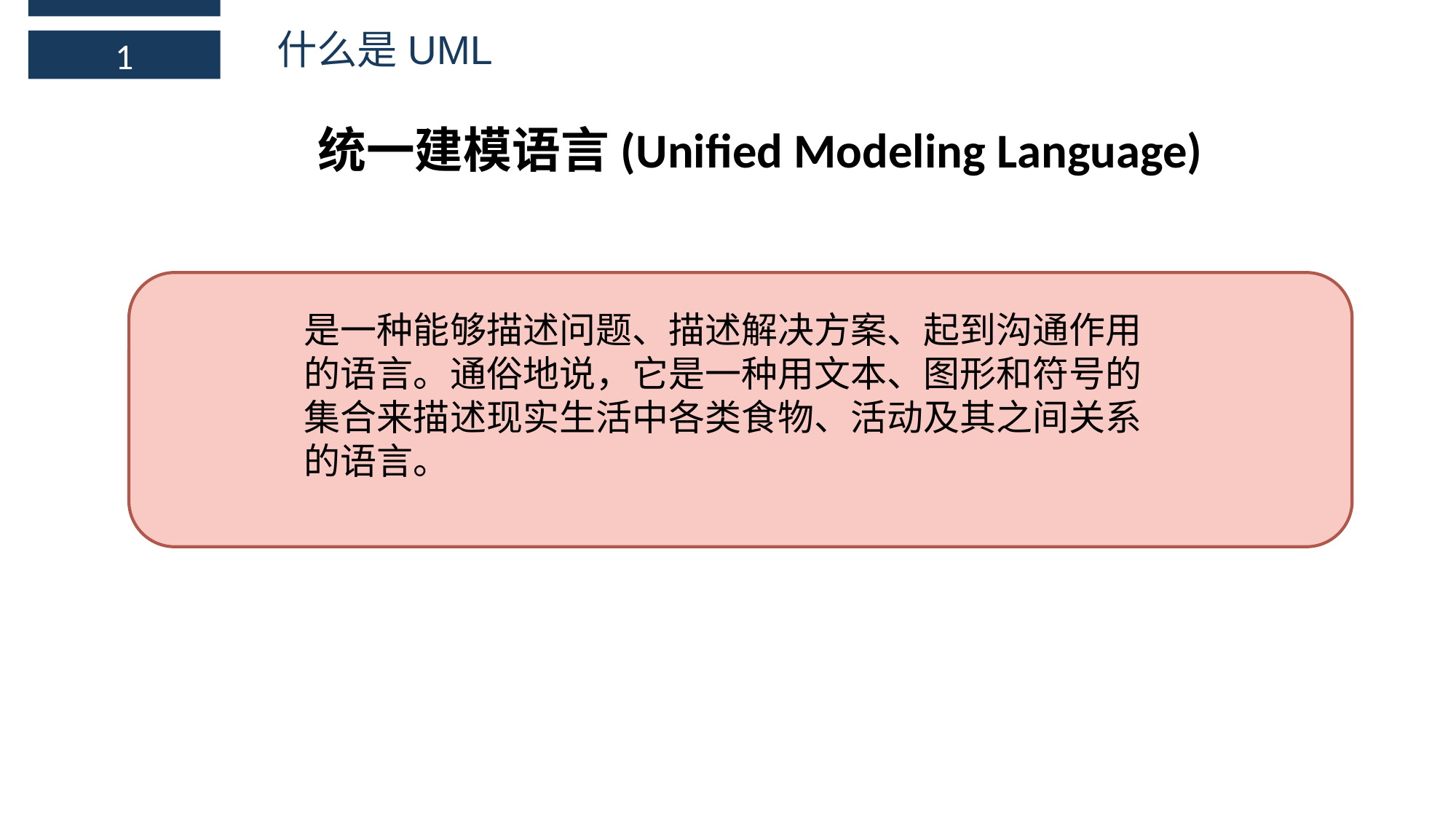

什么是UML
1
统一建模语言(Unified Modeling Language)

是一种能够描述问题、描述解决方案、起到沟通作用的语言。通俗地说，它是一种用文本、图形和符号的集合来描述现实生活中各类食物、活动及其之间关系的语言。